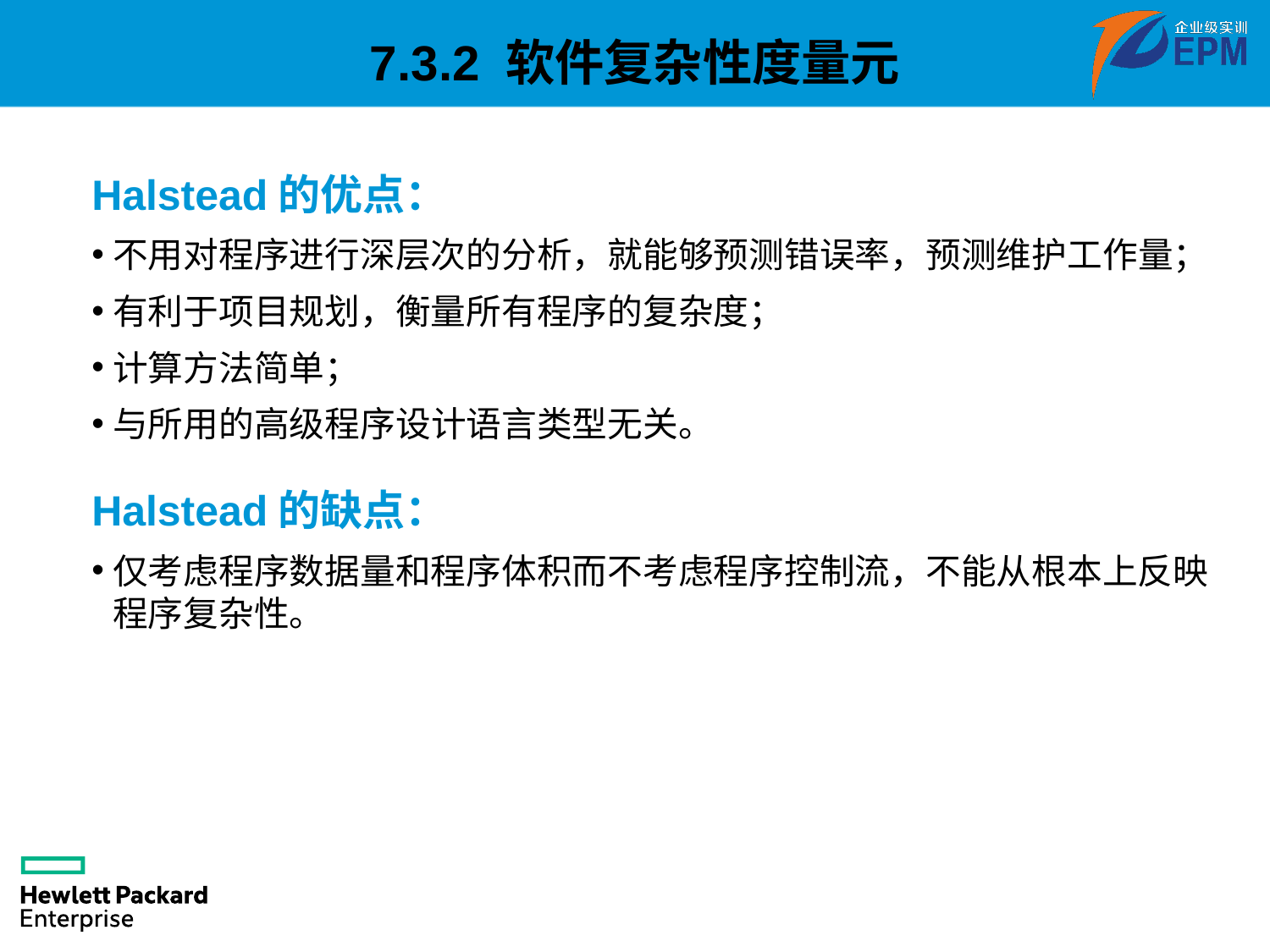

7.3.2 软件复杂性度量元
Halstead的优点：
不用对程序进行深层次的分析，就能够预测错误率，预测维护工作量；
有利于项目规划，衡量所有程序的复杂度；
计算方法简单；
与所用的高级程序设计语言类型无关。
Halstead的缺点：
仅考虑程序数据量和程序体积而不考虑程序控制流，不能从根本上反映程序复杂性。